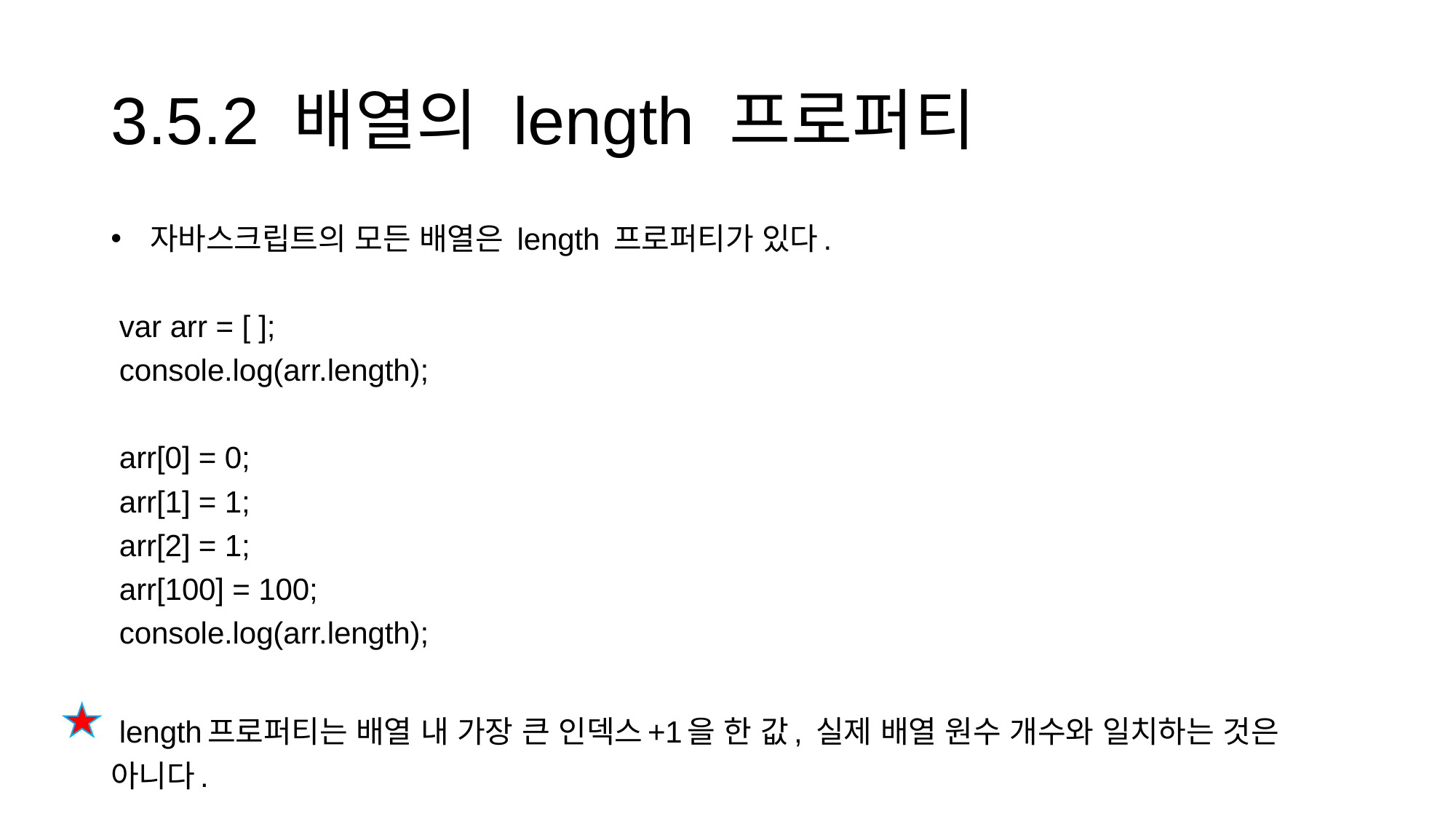

# 3.5.2 배열의 length 프로퍼티
 자바스크립트의 모든 배열은 length 프로퍼티가 있다.

 var arr = [ ];
 console.log(arr.length);

 arr[0] = 0;
 arr[1] = 1;
 arr[2] = 1;
 arr[100] = 100;
 console.log(arr.length);

 length프로퍼티는 배열 내 가장 큰 인덱스+1을 한 값, 실제 배열 원수 개수와 일치하는 것은 아니다.